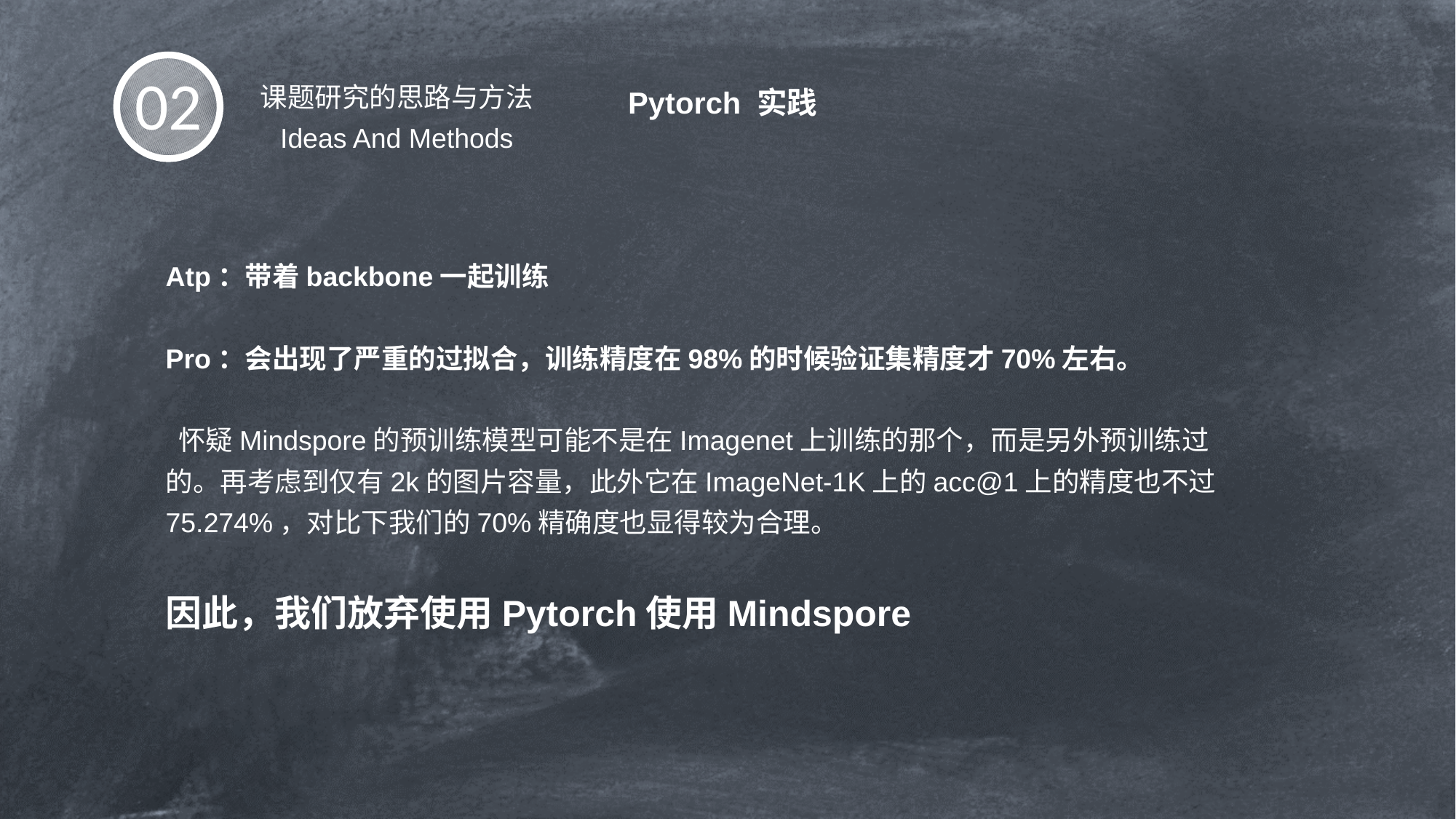

课题研究的思路与方法

02
Pytorch 实践
Ideas And Methods

Atp：带着backbone⼀起训练

Pro：会出现了严重的过拟合，训练精度在98%的时候验证集精度才70%左右。

 怀疑Mindspore的预训练模型可能不是在Imagenet上训练的那个，⽽是另外预训练过的。再考虑到仅有2k的图片容量，此外它在ImageNet-1K上的acc@1上的精度也不过75.274%，对比下我们的70%精确度也显得较为合理。

因此，我们放弃使用Pytorch使用Mindspore